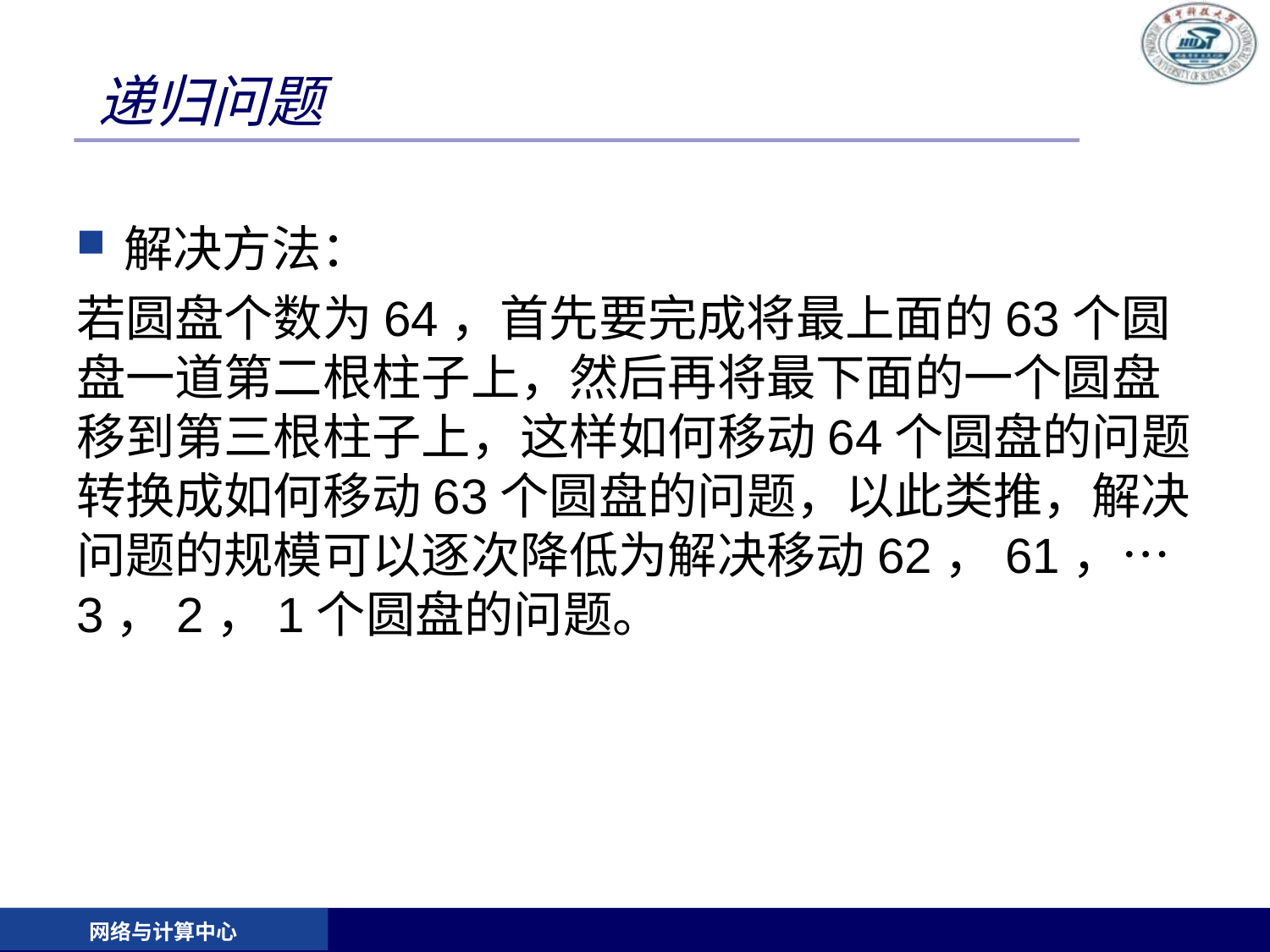

# 递归问题
解决方法：
若圆盘个数为64，首先要完成将最上面的63个圆盘一道第二根柱子上，然后再将最下面的一个圆盘移到第三根柱子上，这样如何移动64个圆盘的问题转换成如何移动63个圆盘的问题，以此类推，解决问题的规模可以逐次降低为解决移动62，61，…3，2，1个圆盘的问题。
网络与计算中心